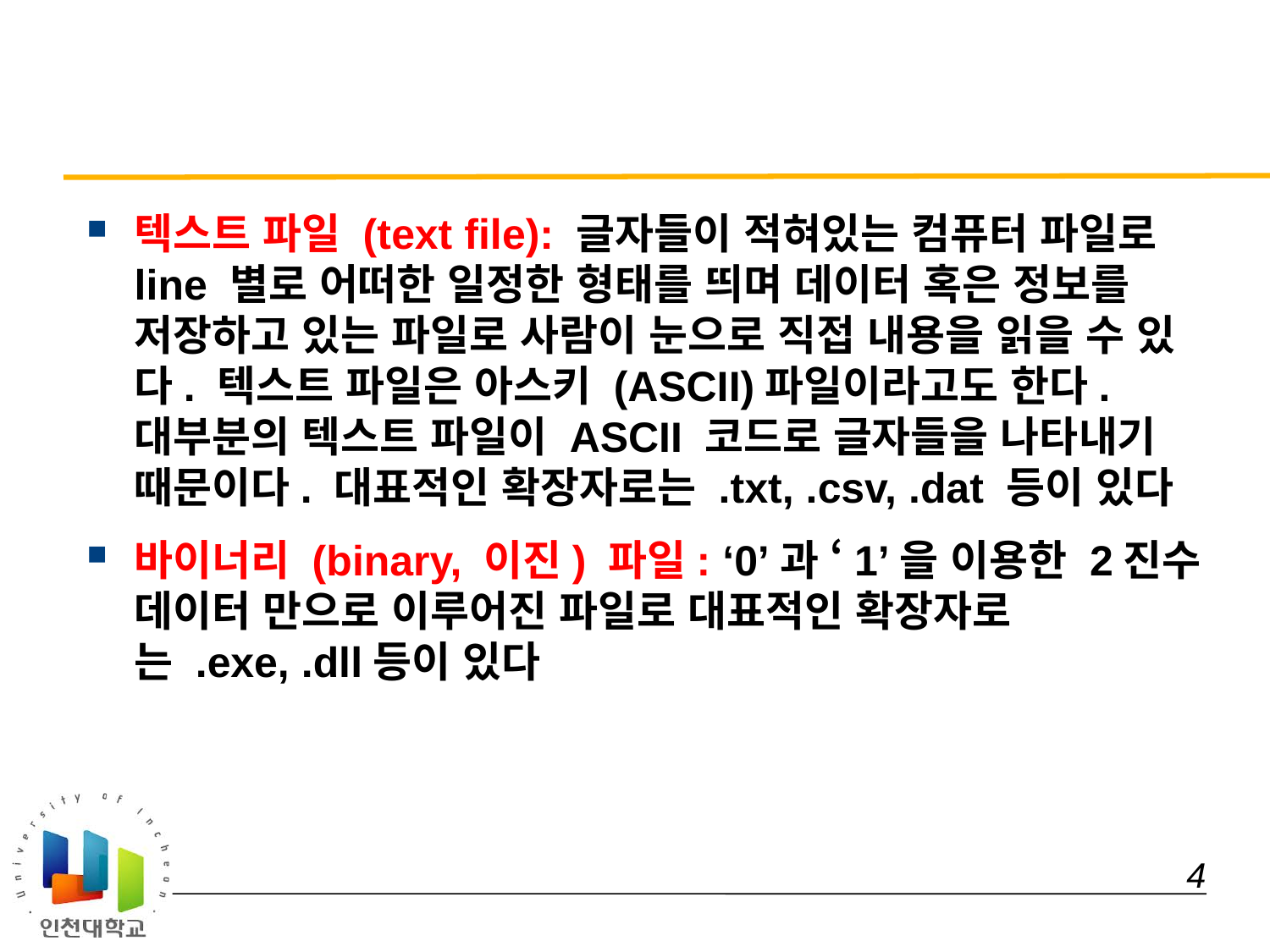

#
텍스트 파일 (text file): 글자들이 적혀있는 컴퓨터 파일로 line 별로 어떠한 일정한 형태를 띄며 데이터 혹은 정보를 저장하고 있는 파일로 사람이 눈으로 직접 내용을 읽을 수 있다. 텍스트 파일은 아스키 (ASCII)파일이라고도 한다. 대부분의 텍스트 파일이 ASCII 코드로 글자들을 나타내기 때문이다. 대표적인 확장자로는 .txt, .csv, .dat 등이 있다
바이너리 (binary, 이진) 파일: ‘0’과 ‘1’을 이용한 2진수 데이터 만으로 이루어진 파일로 대표적인 확장자로는 .exe, .dll등이 있다
 4